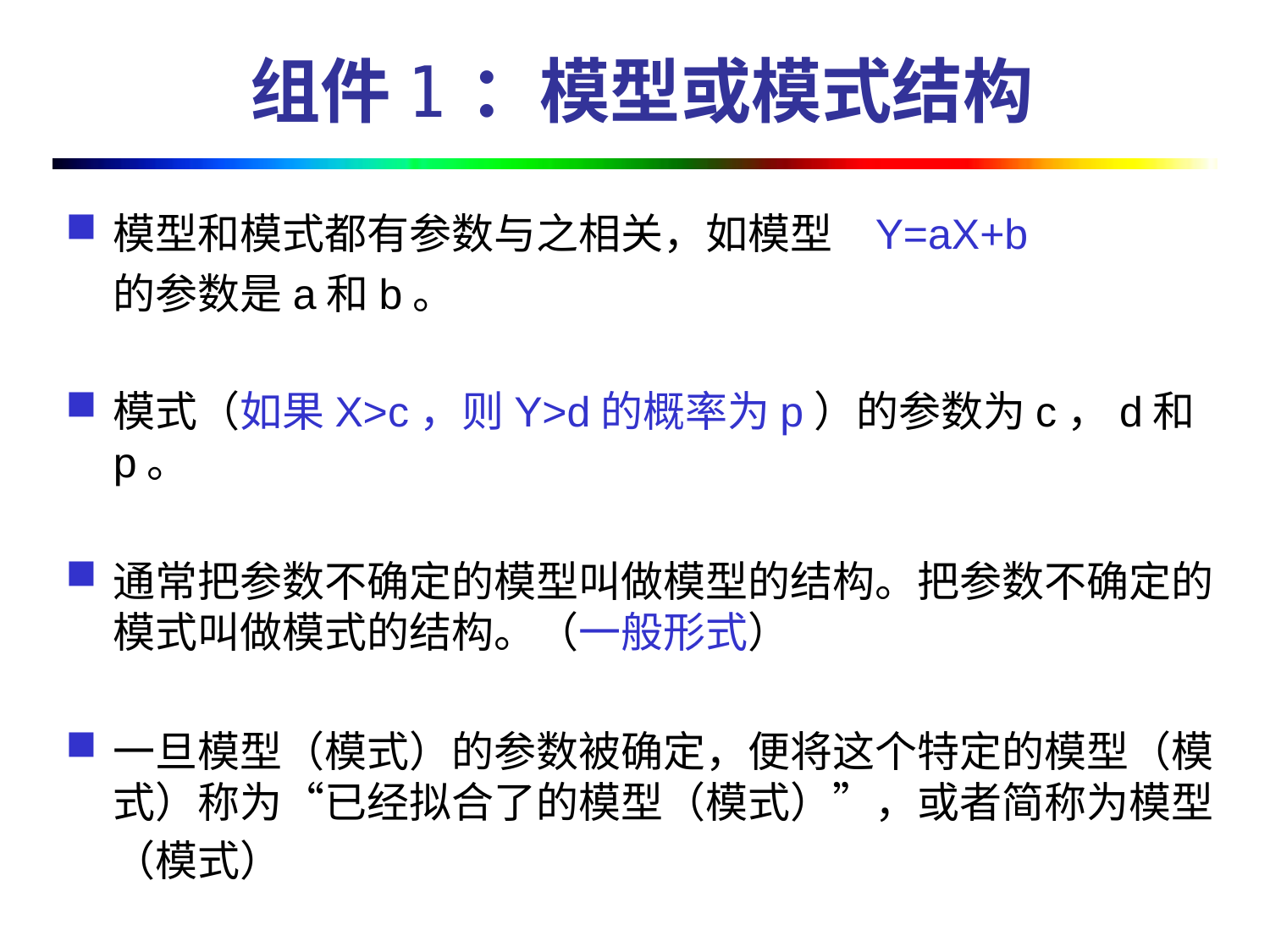

# 组件1：模型或模式结构
模型和模式都有参数与之相关，如模型	Y=aX+b
	的参数是a和b。

模式（如果X>c，则Y>d的概率为p）的参数为c，d和p。

通常把参数不确定的模型叫做模型的结构。把参数不确定的模式叫做模式的结构。（一般形式）

一旦模型（模式）的参数被确定，便将这个特定的模型（模式）称为“已经拟合了的模型（模式）”，或者简称为模型（模式）